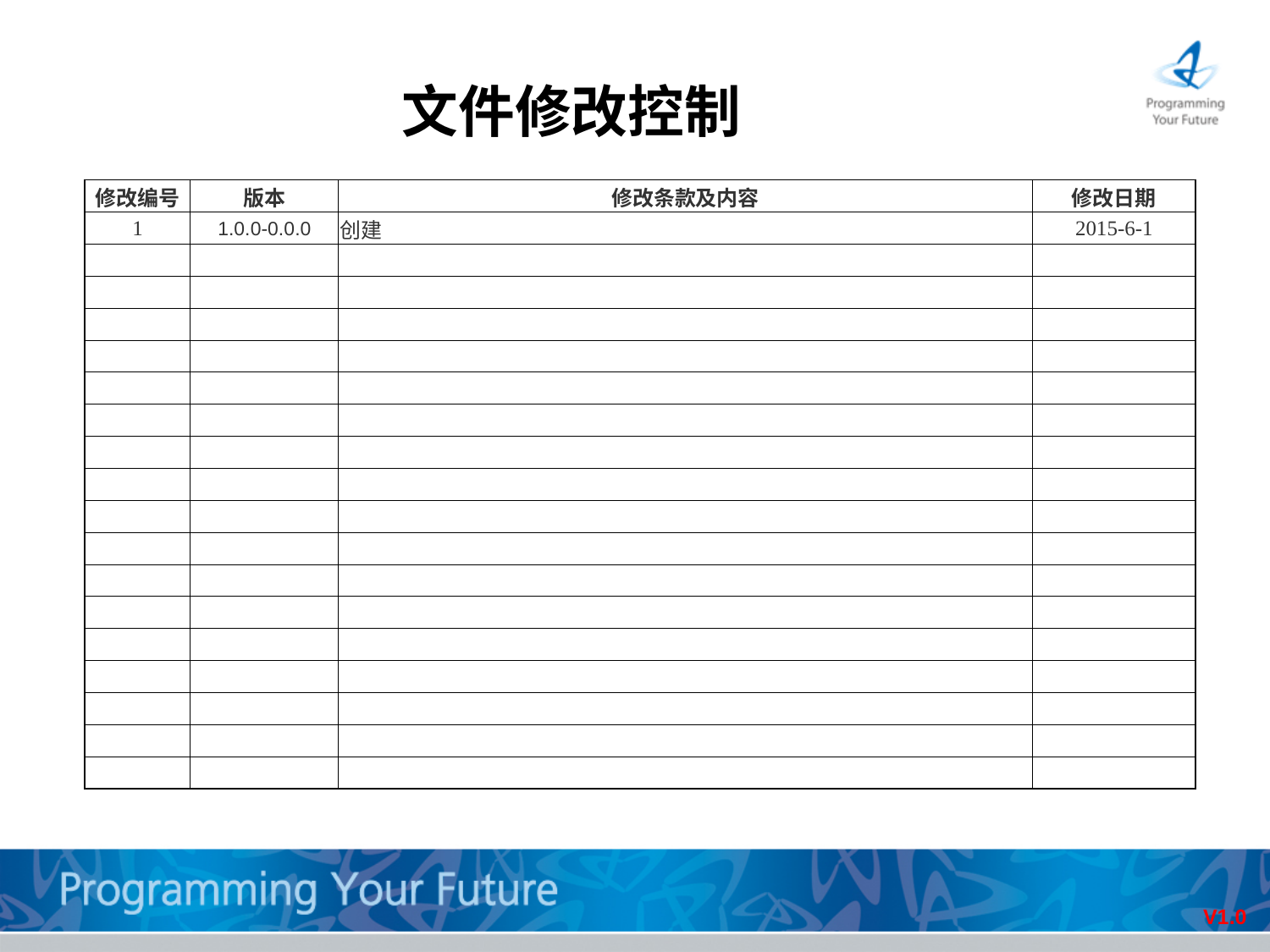

# 文件修改控制
| 修改编号 | 版本 | 修改条款及内容 | 修改日期 |
| --- | --- | --- | --- |
| 1 | 1.0.0-0.0.0 | 创建 | 2015-6-1 |
|  |  |  |  |
|  |  |  |  |
|  |  |  |  |
|  |  |  |  |
|  |  |  |  |
|  |  |  |  |
|  |  |  |  |
|  |  |  |  |
|  |  |  |  |
|  |  |  |  |
|  |  |  |  |
|  |  |  |  |
|  |  |  |  |
|  |  |  |  |
|  |  |  |  |
|  |  |  |  |
|  |  |  |  |